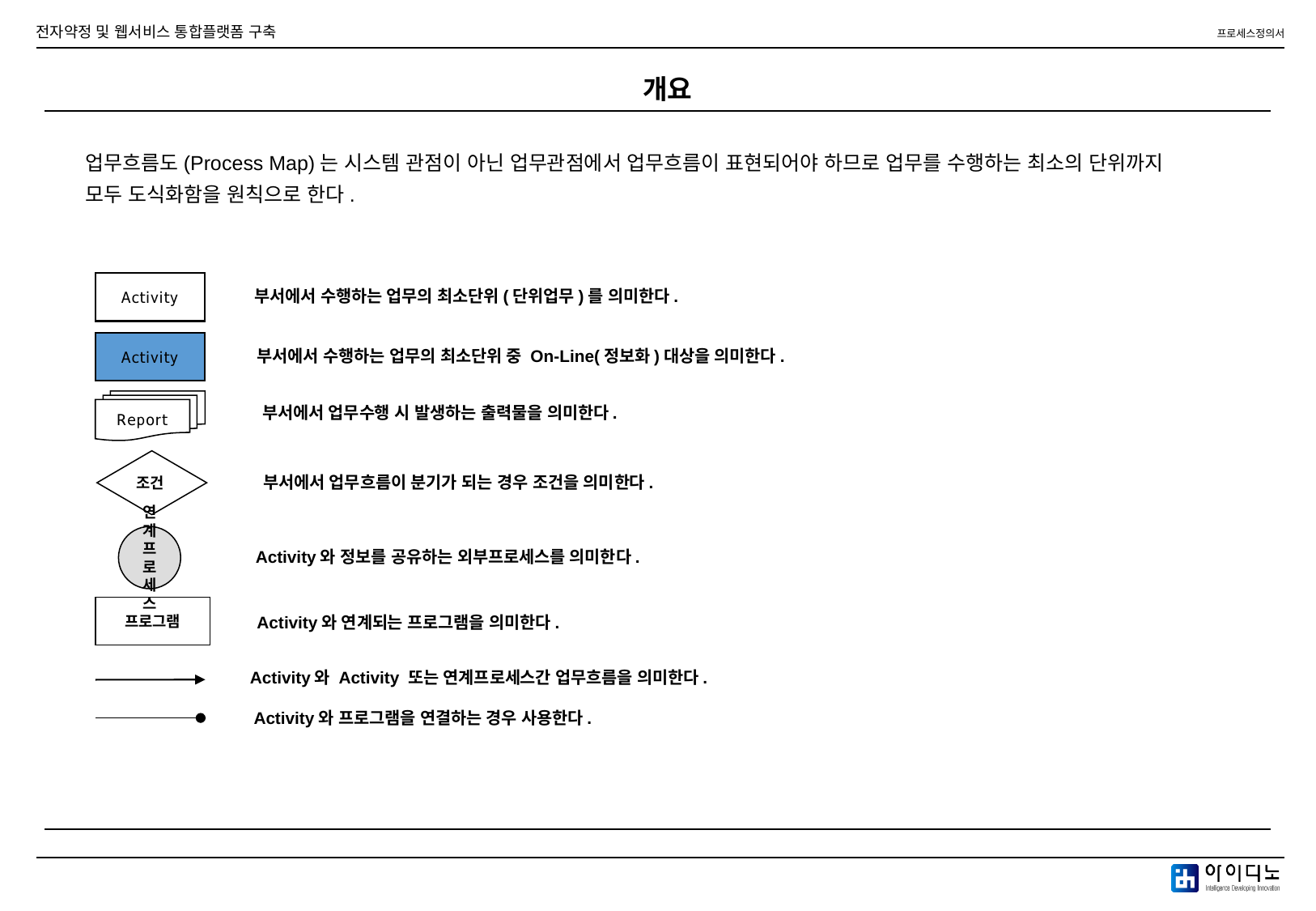

업무흐름도(Process Map)는 시스템 관점이 아닌 업무관점에서 업무흐름이 표현되어야 하므로 업무를 수행하는 최소의 단위까지 모두 도식화함을 원칙으로 한다.
Activity
부서에서 수행하는 업무의 최소단위(단위업무)를 의미한다.
Activity
부서에서 수행하는 업무의 최소단위 중 On-Line(정보화)대상을 의미한다.
Report
부서에서 업무수행 시 발생하는 출력물을 의미한다.
조건
부서에서 업무흐름이 분기가 되는 경우 조건을 의미한다.
연계
프로세스
Activity와 정보를 공유하는 외부프로세스를 의미한다.
| 프로그램 |
| --- |
Activity와 연계되는 프로그램을 의미한다.
Activity와 Activity 또는 연계프로세스간 업무흐름을 의미한다.
Activity와 프로그램을 연결하는 경우 사용한다.